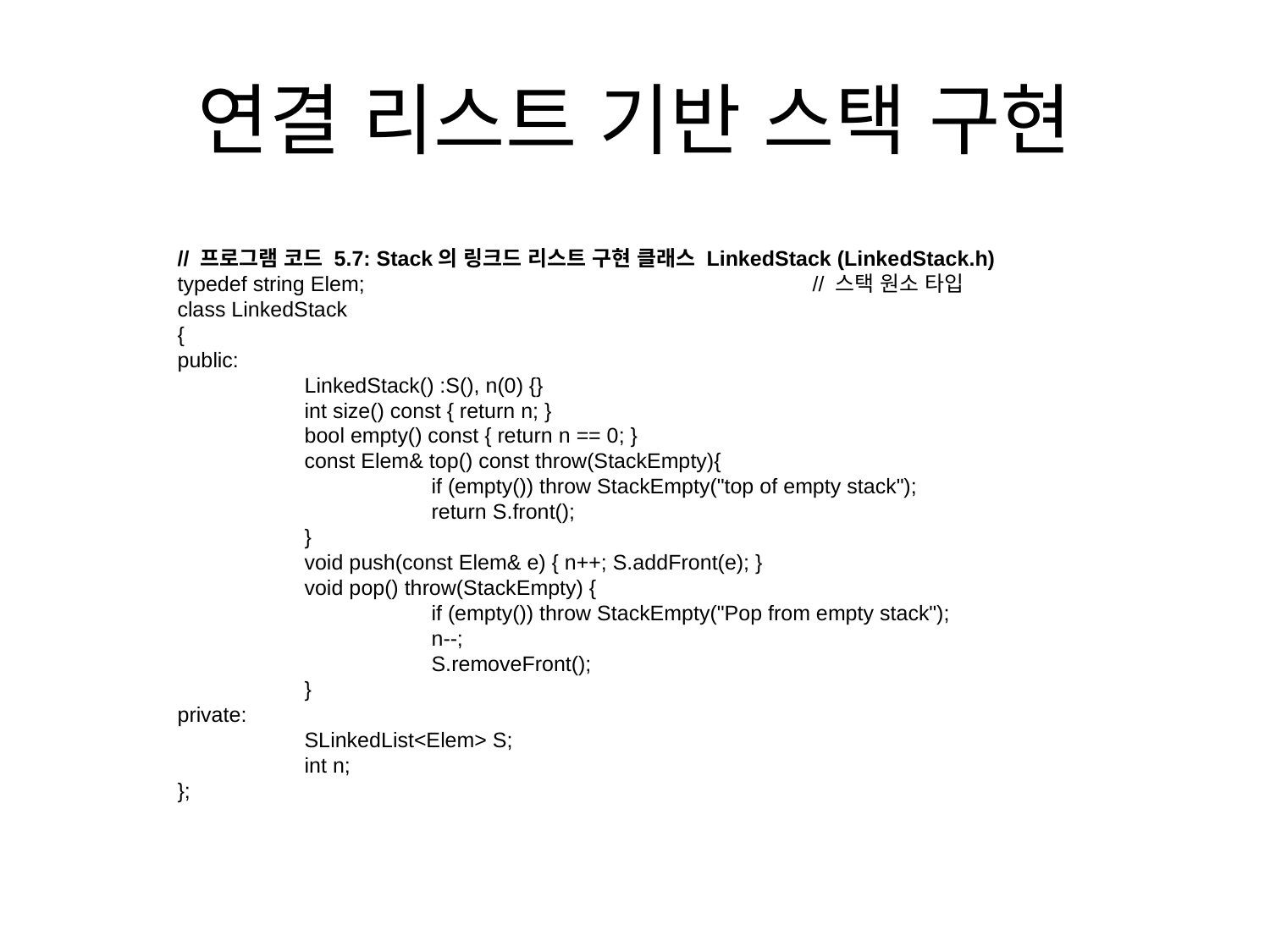

# 연결 리스트 기반 스택 구현
// 프로그램 코드 5.7: Stack의 링크드 리스트 구현 클래스 LinkedStack (LinkedStack.h)
typedef string Elem;				// 스택 원소 타입
class LinkedStack
{
public:
	LinkedStack() :S(), n(0) {}
	int size() const { return n; }
	bool empty() const { return n == 0; }
	const Elem& top() const throw(StackEmpty){
		if (empty()) throw StackEmpty("top of empty stack");
		return S.front();
	}
	void push(const Elem& e) { n++; S.addFront(e); }
	void pop() throw(StackEmpty) {
		if (empty()) throw StackEmpty("Pop from empty stack");
		n--;
		S.removeFront();
	}
private:
	SLinkedList<Elem> S;
	int n;
};